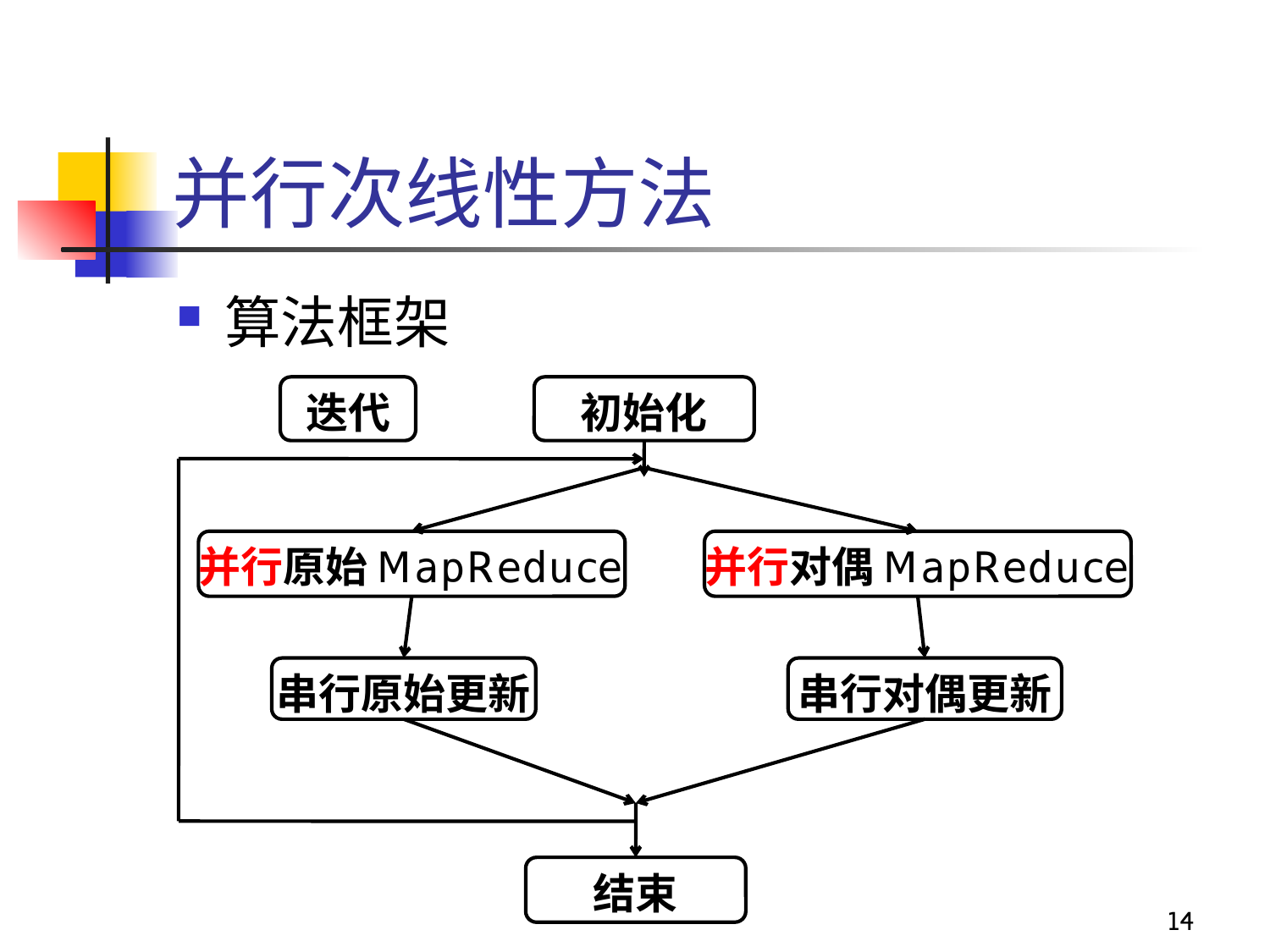

# 并行次线性方法
算法框架
迭代
初始化
并行原始MapReduce
并行对偶MapReduce
串行原始更新
串行对偶更新
结束
14